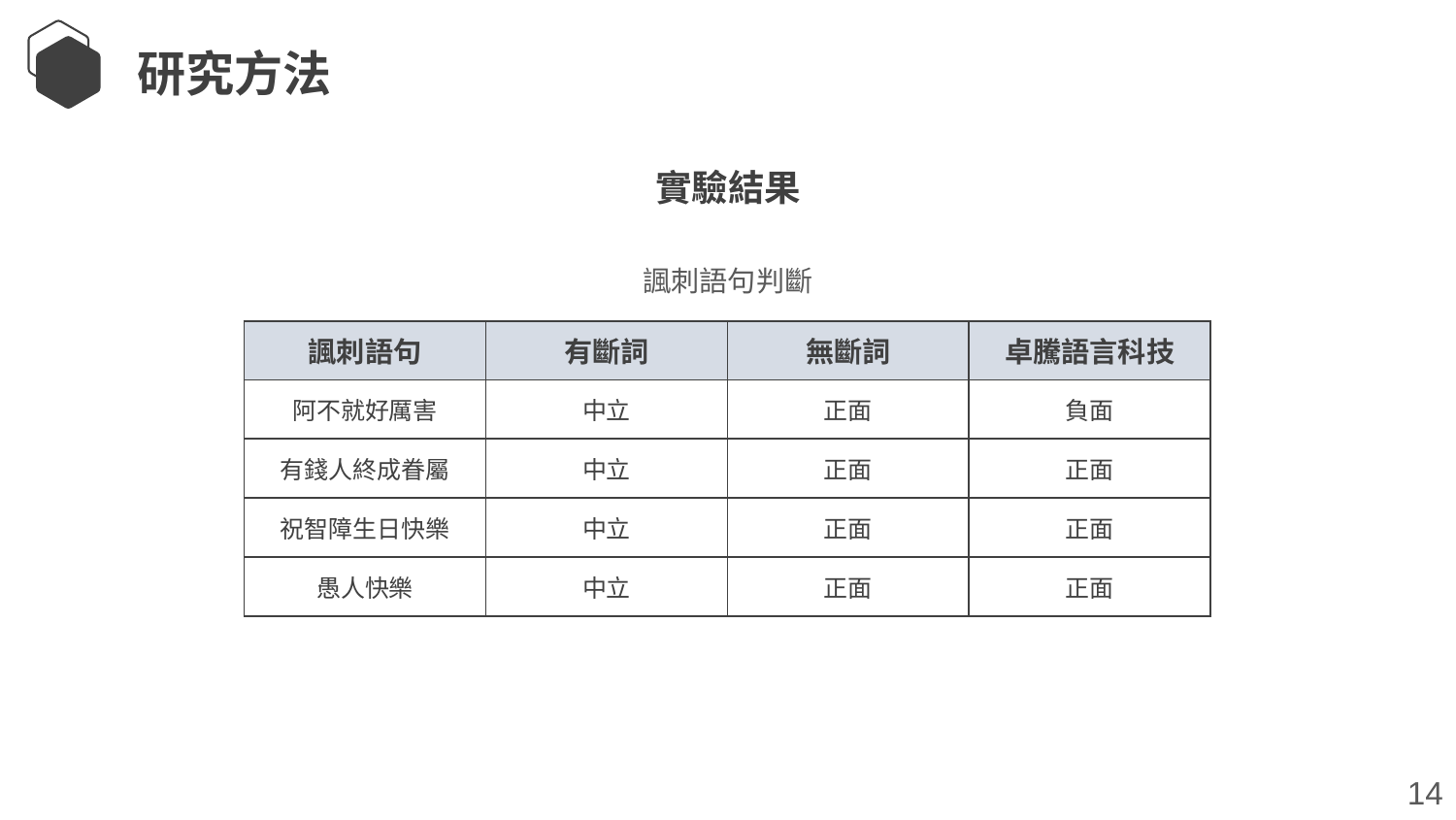

研究方法
實驗結果
諷刺語句判斷
| 諷刺語句 | 有斷詞 | 無斷詞 | 卓騰語言科技 |
| --- | --- | --- | --- |
| 阿不就好厲害 | 中立 | 正面 | 負面 |
| 有錢人終成眷屬 | 中立 | 正面 | 正面 |
| 祝智障生日快樂 | 中立 | 正面 | 正面 |
| 愚人快樂 | 中立 | 正面 | 正面 |
14